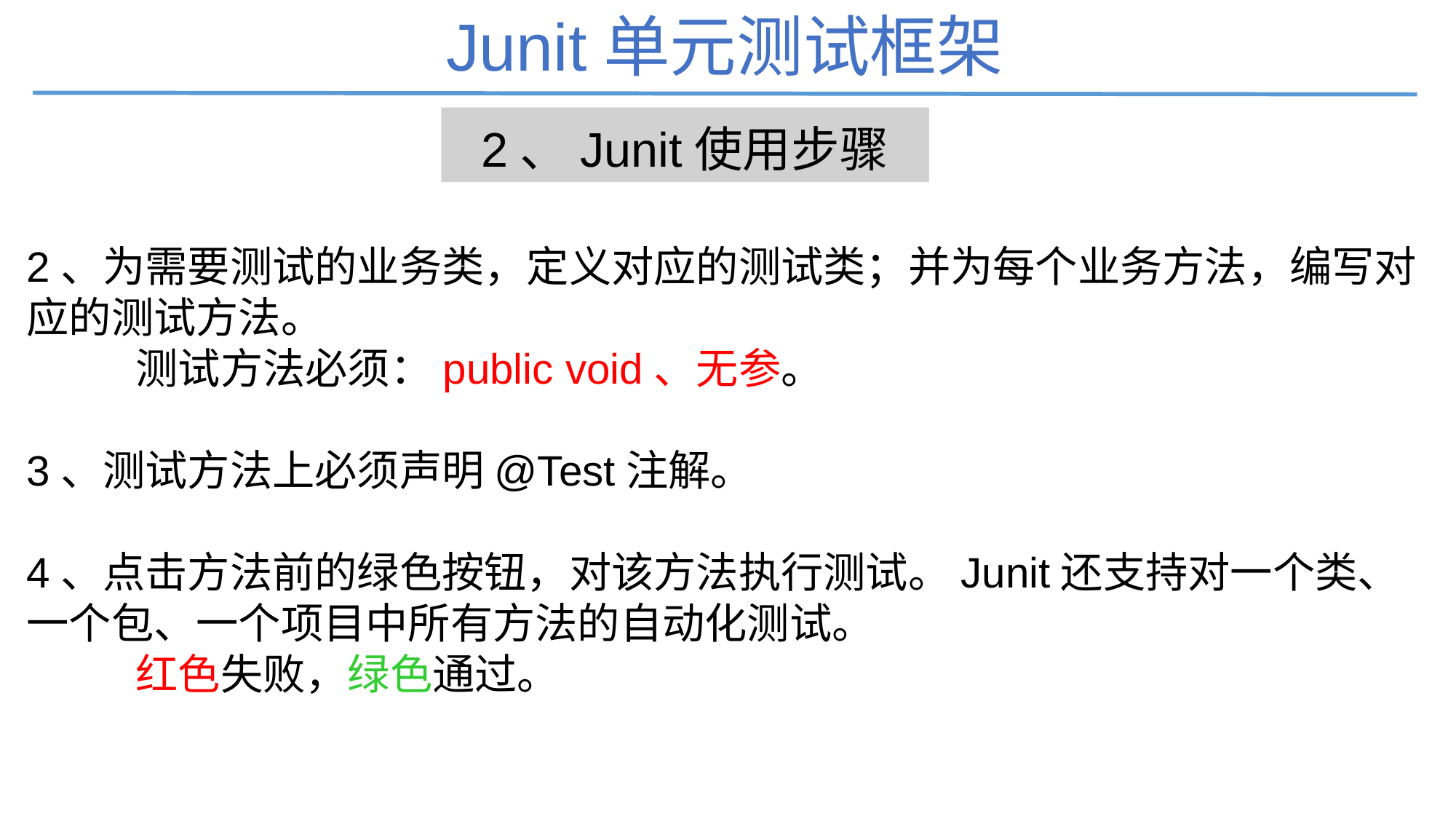

# Junit单元测试框架
2、Junit使用步骤

2、为需要测试的业务类，定义对应的测试类；并为每个业务方法，编写对应的测试方法。
	测试方法必须：public void、无参。

3、测试方法上必须声明@Test注解。

4、点击方法前的绿色按钮，对该方法执行测试。Junit还支持对一个类、一个包、一个项目中所有方法的自动化测试。
	红色失败，绿色通过。